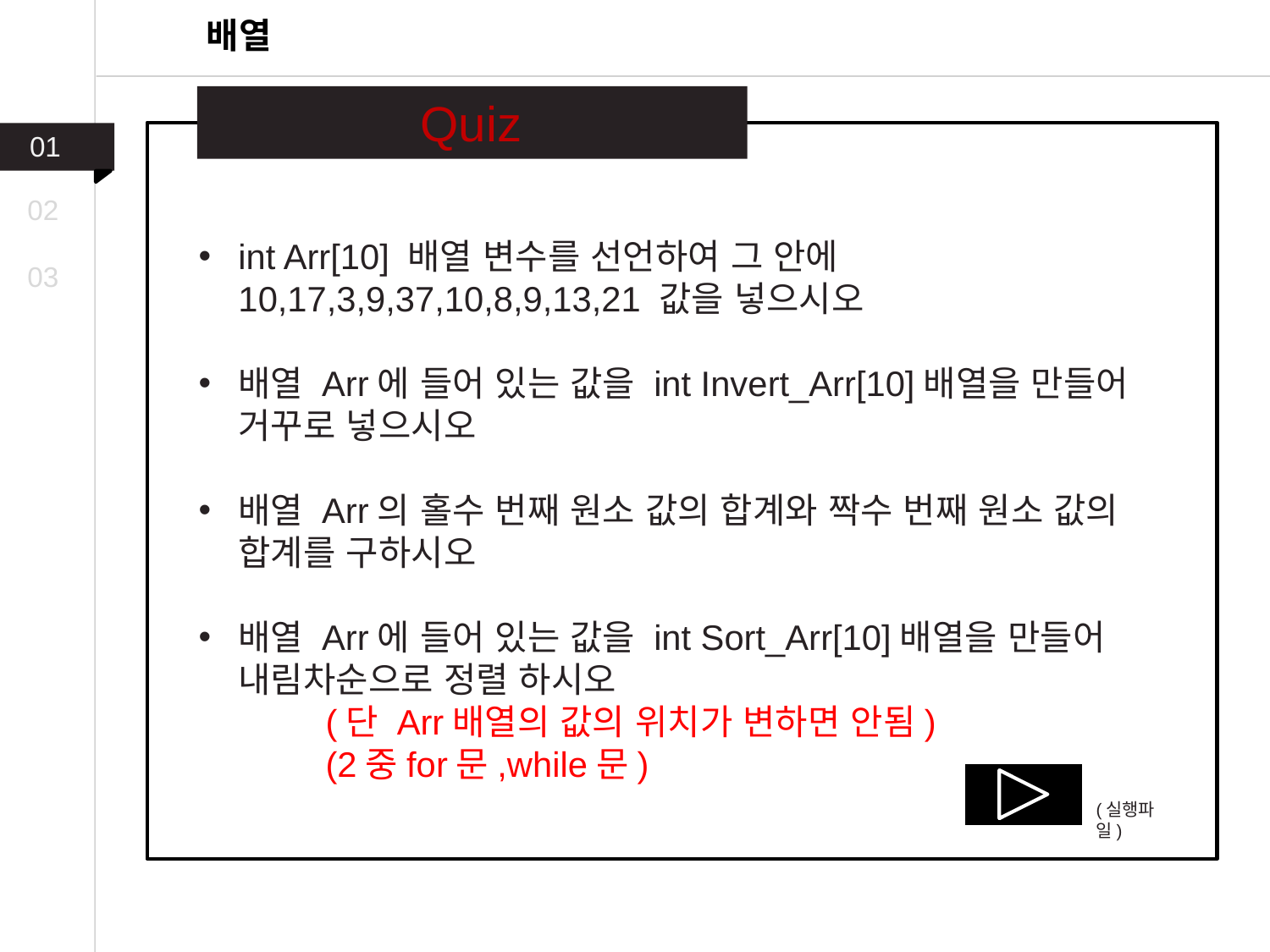

배열
Quiz

01

02
int Arr[10] 배열 변수를 선언하여 그 안에 10,17,3,9,37,10,8,9,13,21 값을 넣으시오

배열 Arr에 들어 있는 값을 int Invert_Arr[10]배열을 만들어   거꾸로 넣으시오

배열 Arr의 홀수 번째 원소 값의 합계와 짝수 번째 원소 값의 합계를 구하시오

배열 Arr에 들어 있는 값을 int Sort_Arr[10]배열을 만들어     내림차순으로 정렬 하시오
	(단 Arr배열의 값의 위치가 변하면 안됨)
	(2중for문,while문)
03

(실행파일)